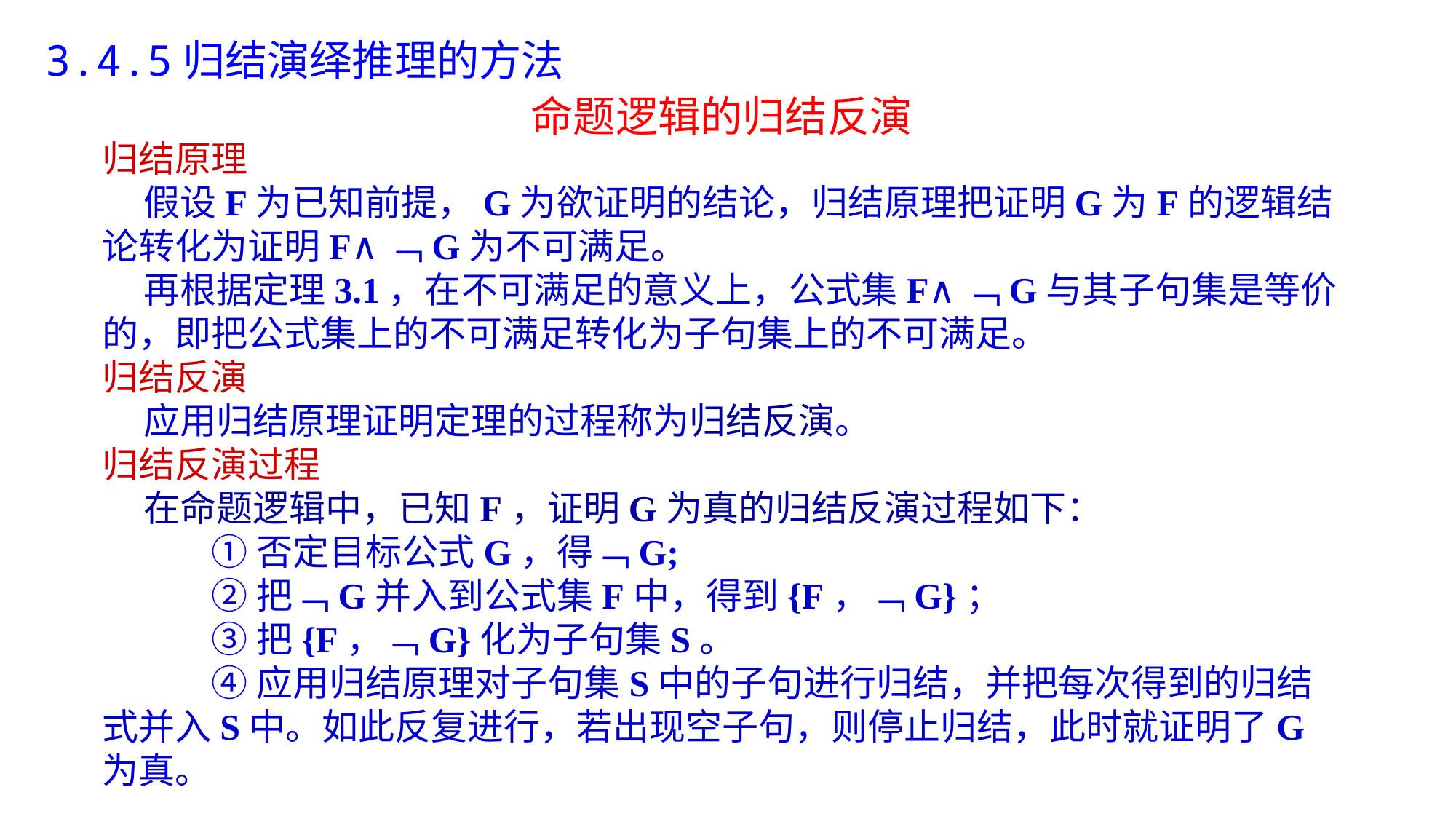

# 3.4.5归结演绎推理的方法
命题逻辑的归结反演
归结原理
    假设F为已知前提，G为欲证明的结论，归结原理把证明G为F的逻辑结论转化为证明F∧﹁G为不可满足。
    再根据定理3.1，在不可满足的意义上，公式集F∧﹁G与其子句集是等价的，即把公式集上的不可满足转化为子句集上的不可满足。
归结反演
    应用归结原理证明定理的过程称为归结反演。
归结反演过程
    在命题逻辑中，已知F，证明G为真的归结反演过程如下：
	①否定目标公式G，得﹁G;
	②把﹁G并入到公式集F中，得到{F，﹁G}；
	③把{F，﹁G}化为子句集S。
	④应用归结原理对子句集S中的子句进行归结，并把每次得到的归结式并入S中。如此反复进行，若出现空子句，则停止归结，此时就证明了G为真。
83